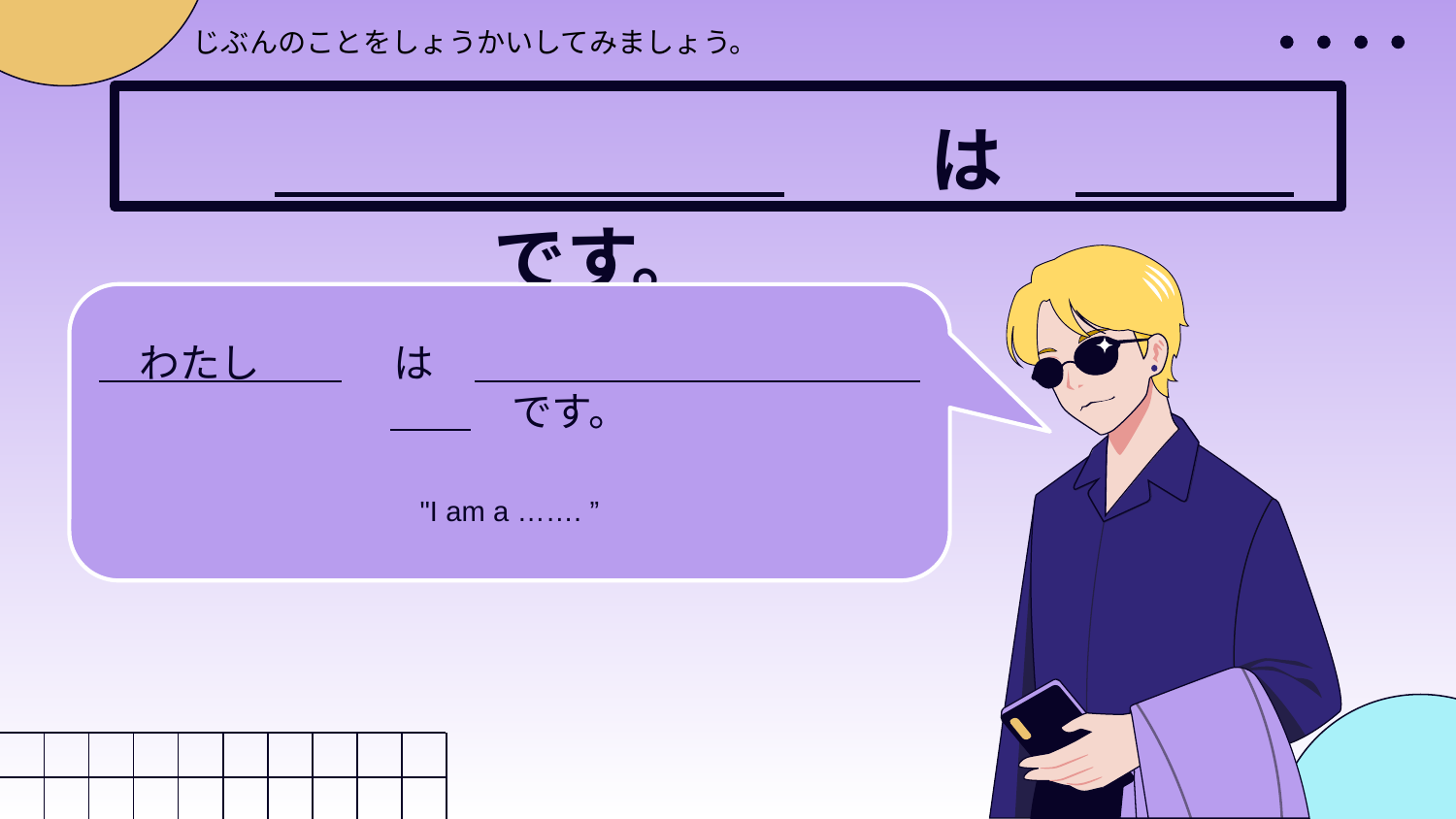

じぶんのことをしょうかいしてみましょう。
# は　　　　　　　　　です。

　わたし　　 　は　　　　　　　　　　　　　　　です。

"I am a ……. ”